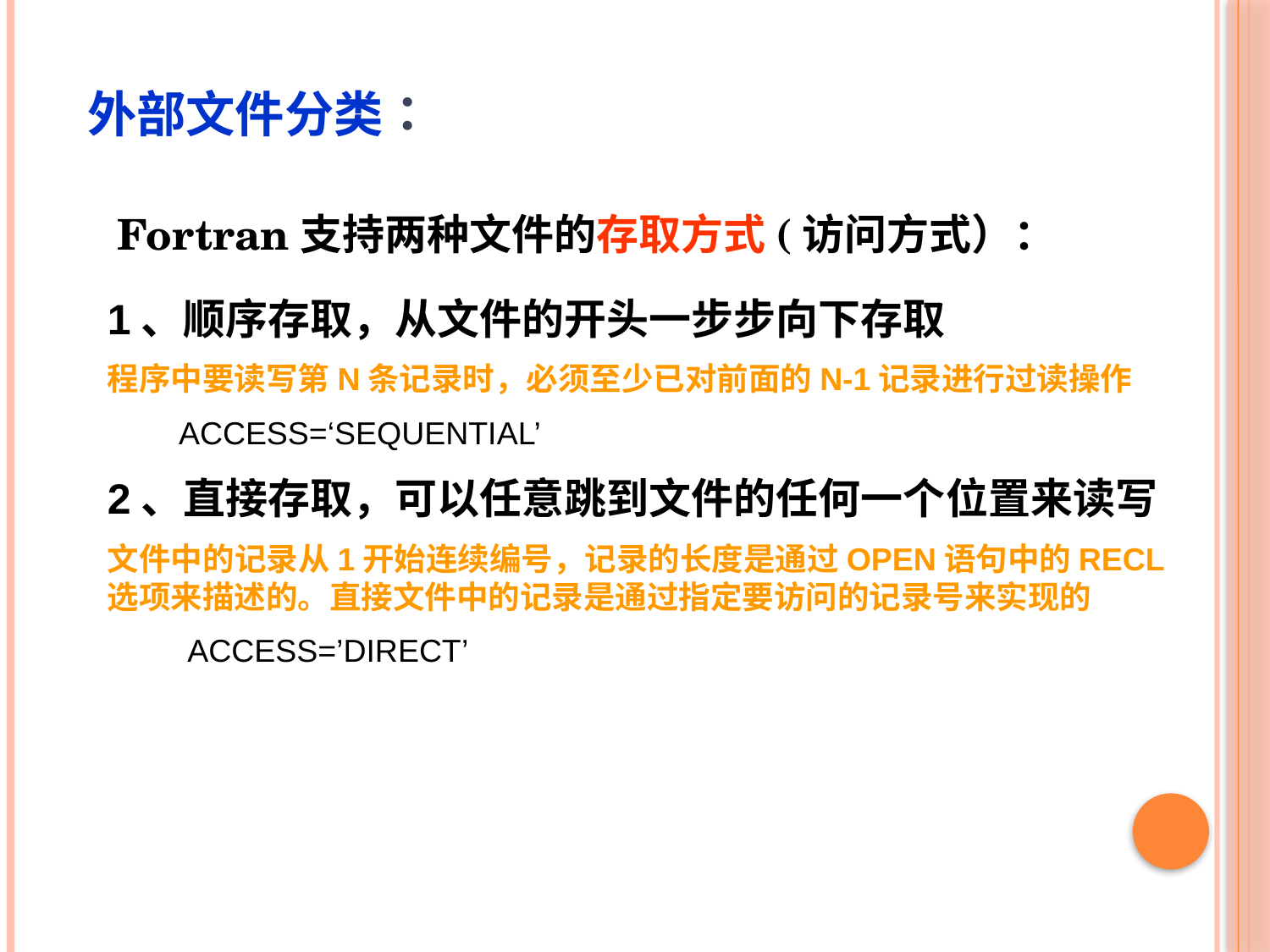

外部文件分类：
Fortran支持两种文件的存取方式(访问方式）：
1、顺序存取，从文件的开头一步步向下存取
程序中要读写第N条记录时，必须至少已对前面的N-1记录进行过读操作
        ACCESS=‘SEQUENTIAL’
2、直接存取，可以任意跳到文件的任何一个位置来读写
文件中的记录从1开始连续编号，记录的长度是通过OPEN语句中的RECL选项来描述的。直接文件中的记录是通过指定要访问的记录号来实现的
         ACCESS=’DIRECT’